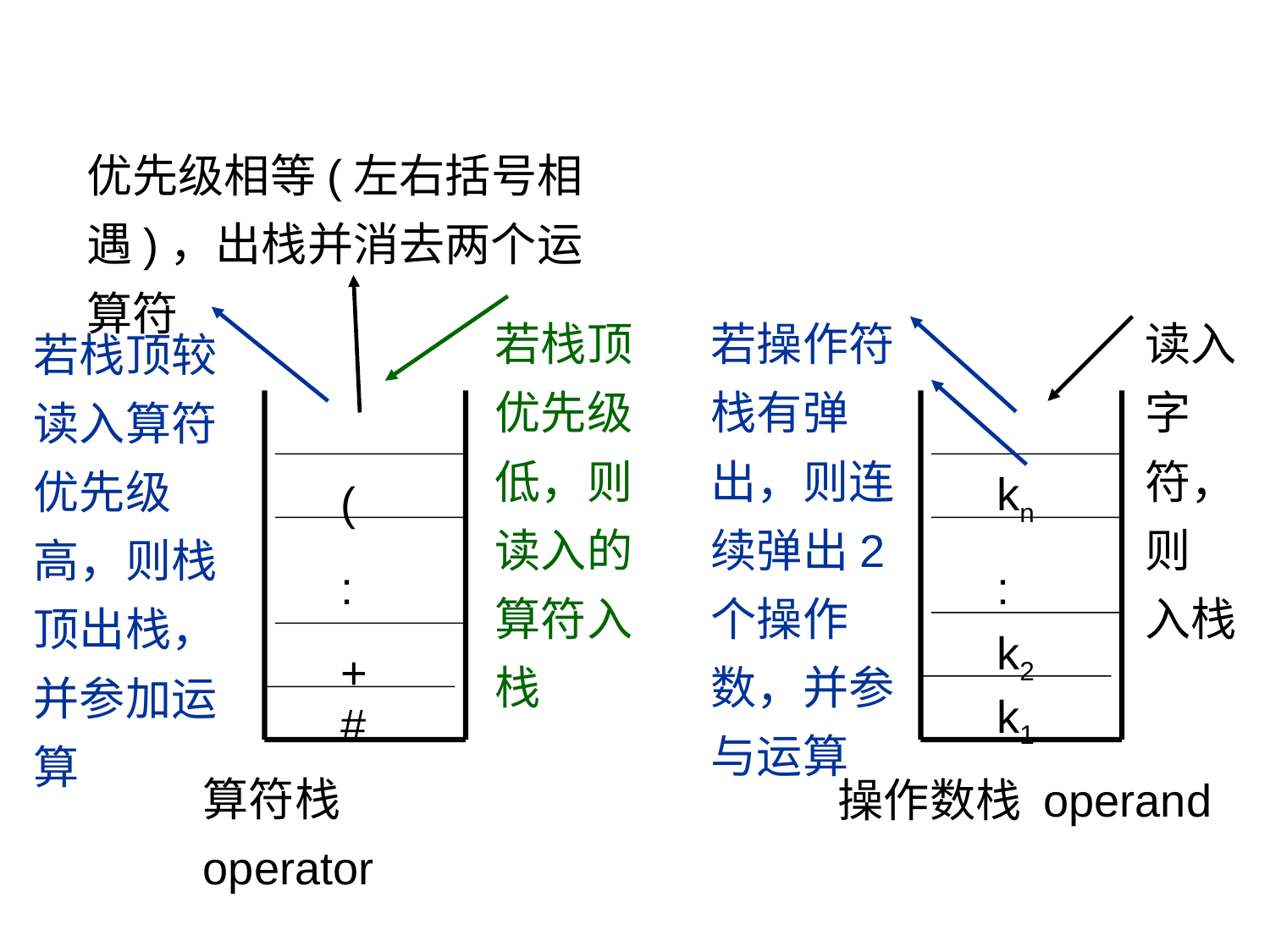

优先级相等(左右括号相遇)，出栈并消去两个运算符

若操作符栈有弹出，则连续弹出2个操作数，并参与运算

若栈顶优先级低，则读入的算符入栈

读入字符，则
入栈

若栈顶较读入算符优先级高，则栈顶出栈，并参加运算

kn

(

:
:
k2

+
k1
#

算符栈 operator
操作数栈 operand